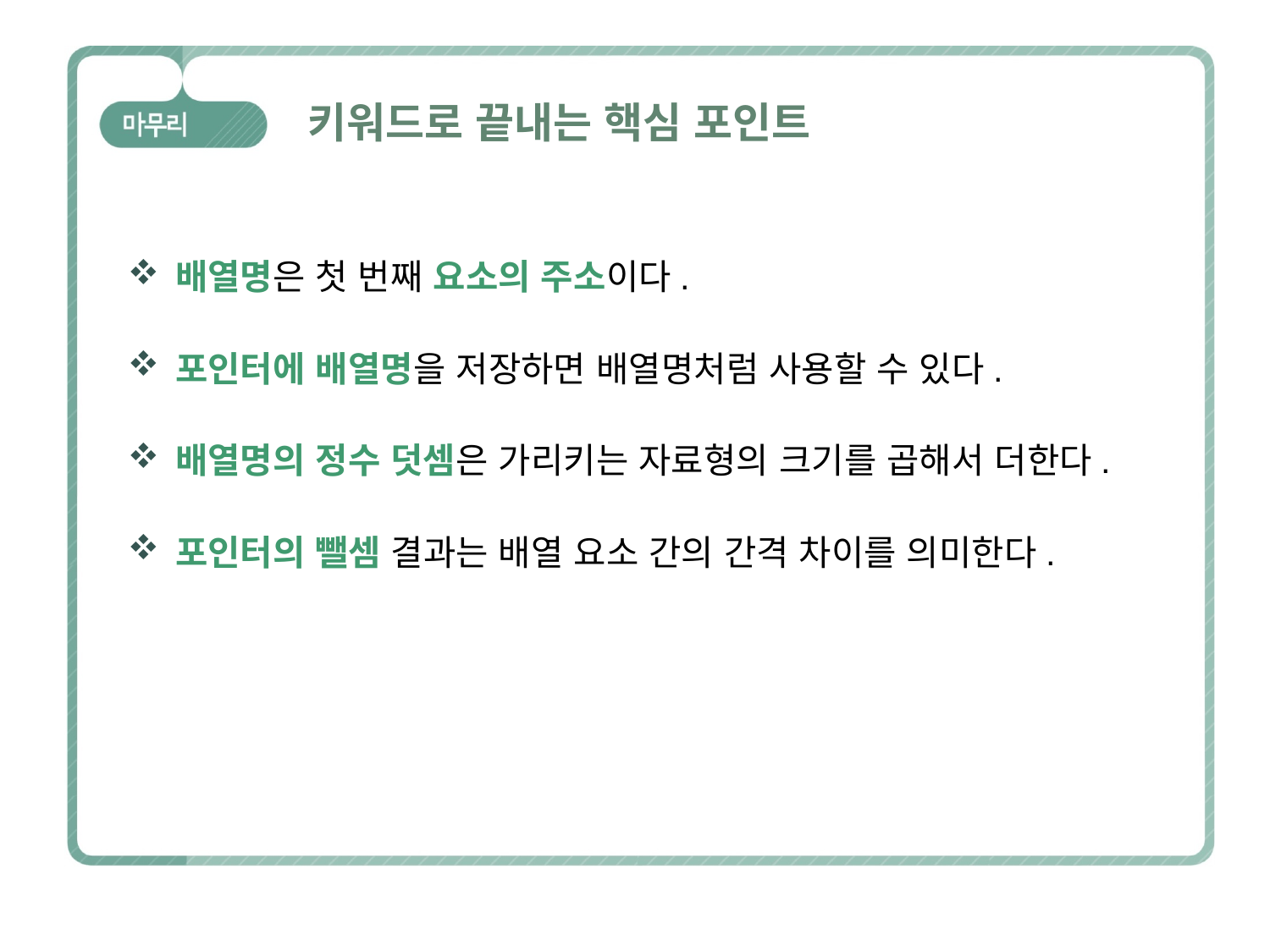

# 키워드로 끝내는 핵심 포인트
배열명은 첫 번째 요소의 주소이다.
포인터에 배열명을 저장하면 배열명처럼 사용할 수 있다.
배열명의 정수 덧셈은 가리키는 자료형의 크기를 곱해서 더한다.
포인터의 뺄셈 결과는 배열 요소 간의 간격 차이를 의미한다.